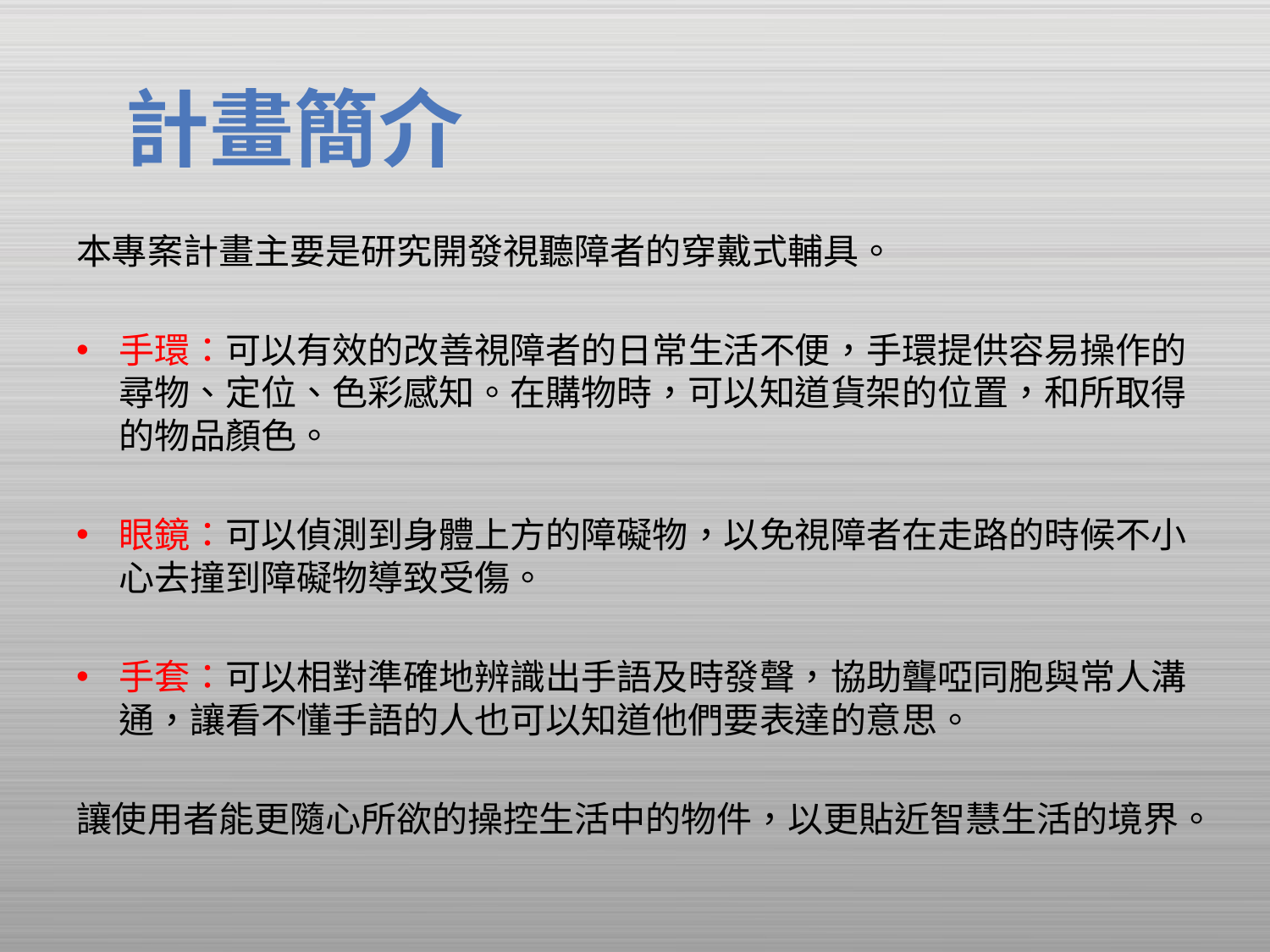

計畫簡介
本專案計畫主要是研究開發視聽障者的穿戴式輔具。

手環：可以有效的改善視障者的日常生活不便，手環提供容易操作的尋物、定位、色彩感知。在購物時，可以知道貨架的位置，和所取得的物品顏色。

眼鏡：可以偵測到身體上方的障礙物，以免視障者在走路的時候不小心去撞到障礙物導致受傷。

手套：可以相對準確地辨識出手語及時發聲，協助聾啞同胞與常人溝通，讓看不懂手語的人也可以知道他們要表達的意思。

讓使用者能更隨心所欲的操控生活中的物件，以更貼近智慧生活的境界。